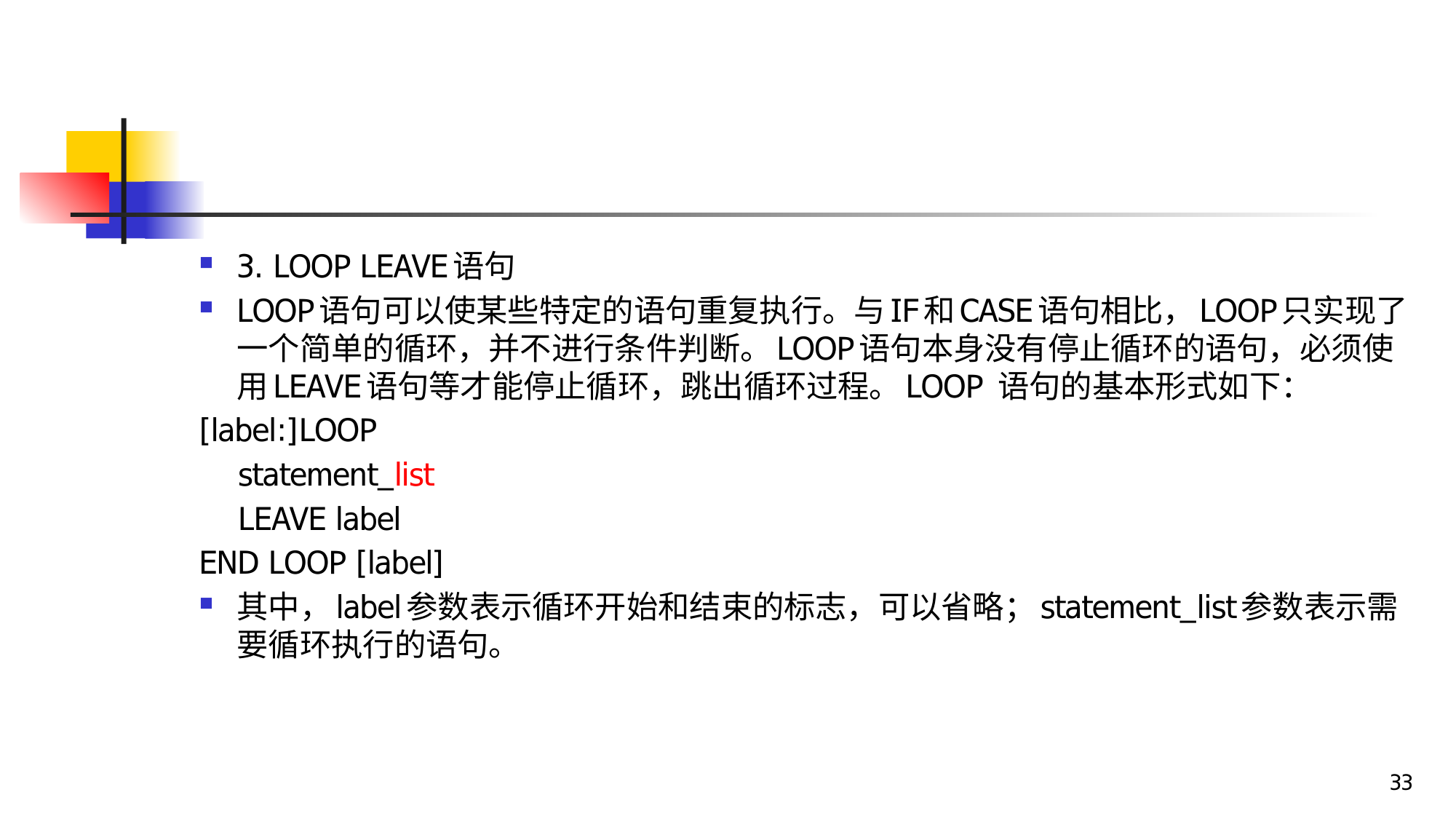

#
3. LOOP LEAVE语句
LOOP语句可以使某些特定的语句重复执行。与IF和CASE语句相比，LOOP只实现了一个简单的循环，并不进行条件判断。LOOP语句本身没有停止循环的语句，必须使用LEAVE语句等才能停止循环，跳出循环过程。LOOP 语句的基本形式如下：
[label:]LOOP
    statement_list
    LEAVE label
END LOOP [label]
其中，label参数表示循环开始和结束的标志，可以省略；statement_list参数表示需要循环执行的语句。

33